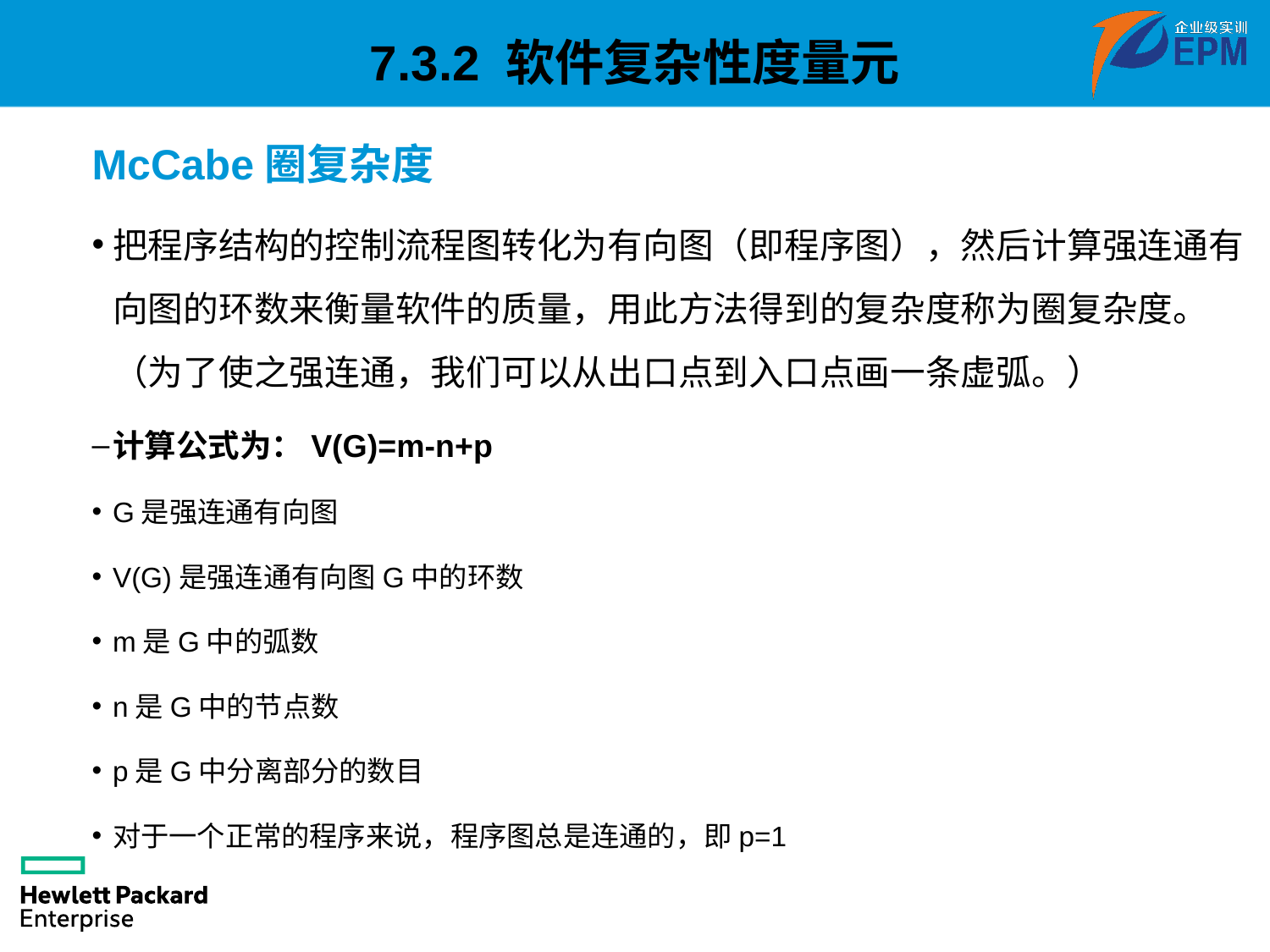

7.3.2 软件复杂性度量元
McCabe圈复杂度
把程序结构的控制流程图转化为有向图（即程序图），然后计算强连通有向图的环数来衡量软件的质量，用此方法得到的复杂度称为圈复杂度。（为了使之强连通，我们可以从出口点到入口点画一条虚弧。）
计算公式为：V(G)=m-n+p
G是强连通有向图
V(G)是强连通有向图G中的环数
m是G中的弧数
n是G中的节点数
p是G中分离部分的数目
对于一个正常的程序来说，程序图总是连通的，即p=1